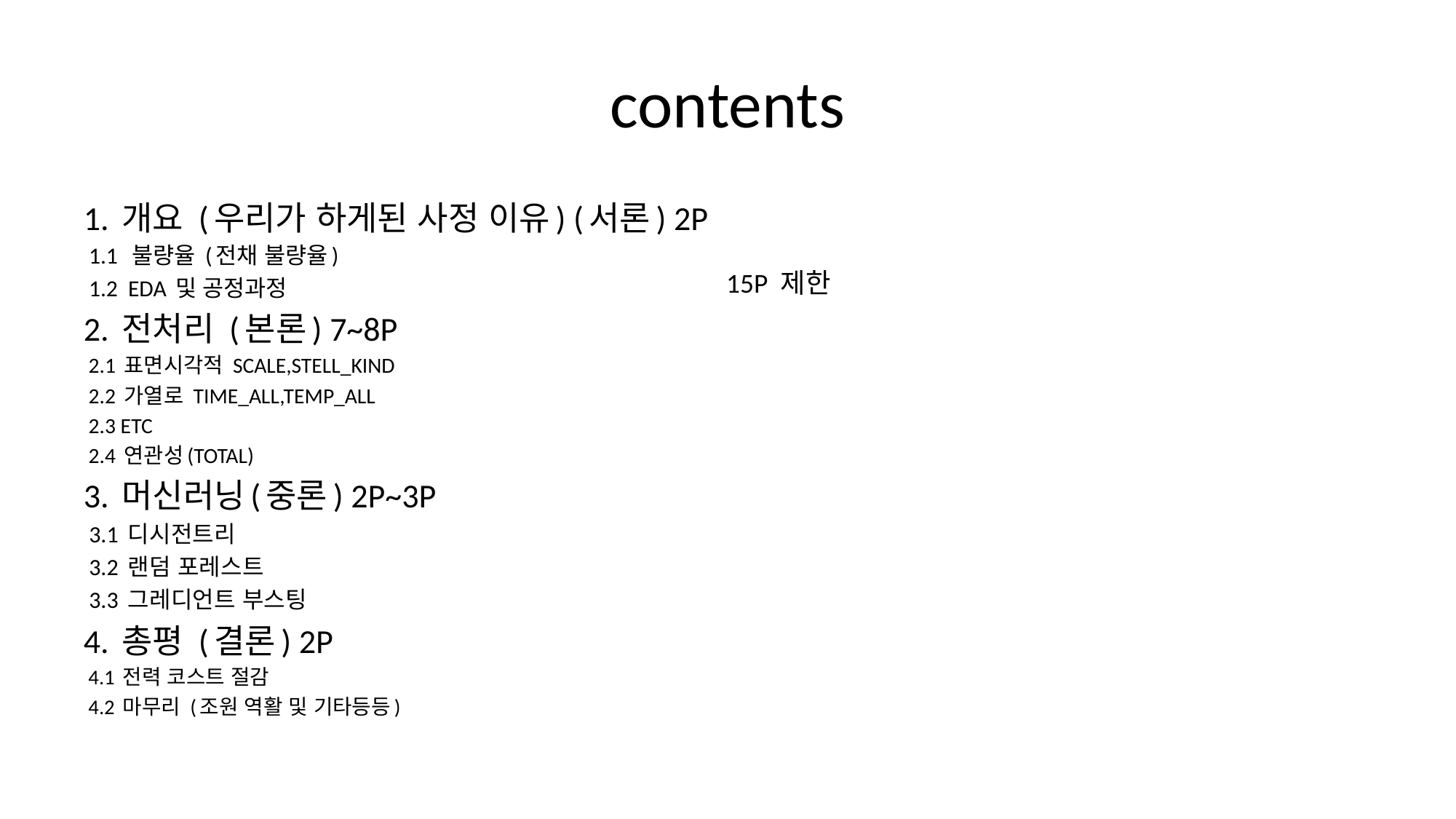

# contents
1. 개요 (우리가 하게된 사정 이유) (서론) 2P
 1.1  불량율 (전채 불량율)
 1.2  EDA 및 공정과정
2. 전처리 (본론) 7~8P
 2.1 표면시각적 SCALE,STELL_KIND
 2.2 가열로 TIME_ALL,TEMP_ALL
 2.3 ETC
 2.4 연관성(TOTAL)
3. 머신러닝(중론) 2P~3P
 3.1 디시전트리
 3.2 랜덤 포레스트
 3.3 그레디언트 부스팅
4. 총평 (결론) 2P
 4.1 전력 코스트 절감
 4.2 마무리 (조원 역활 및 기타등등)

15P 제한